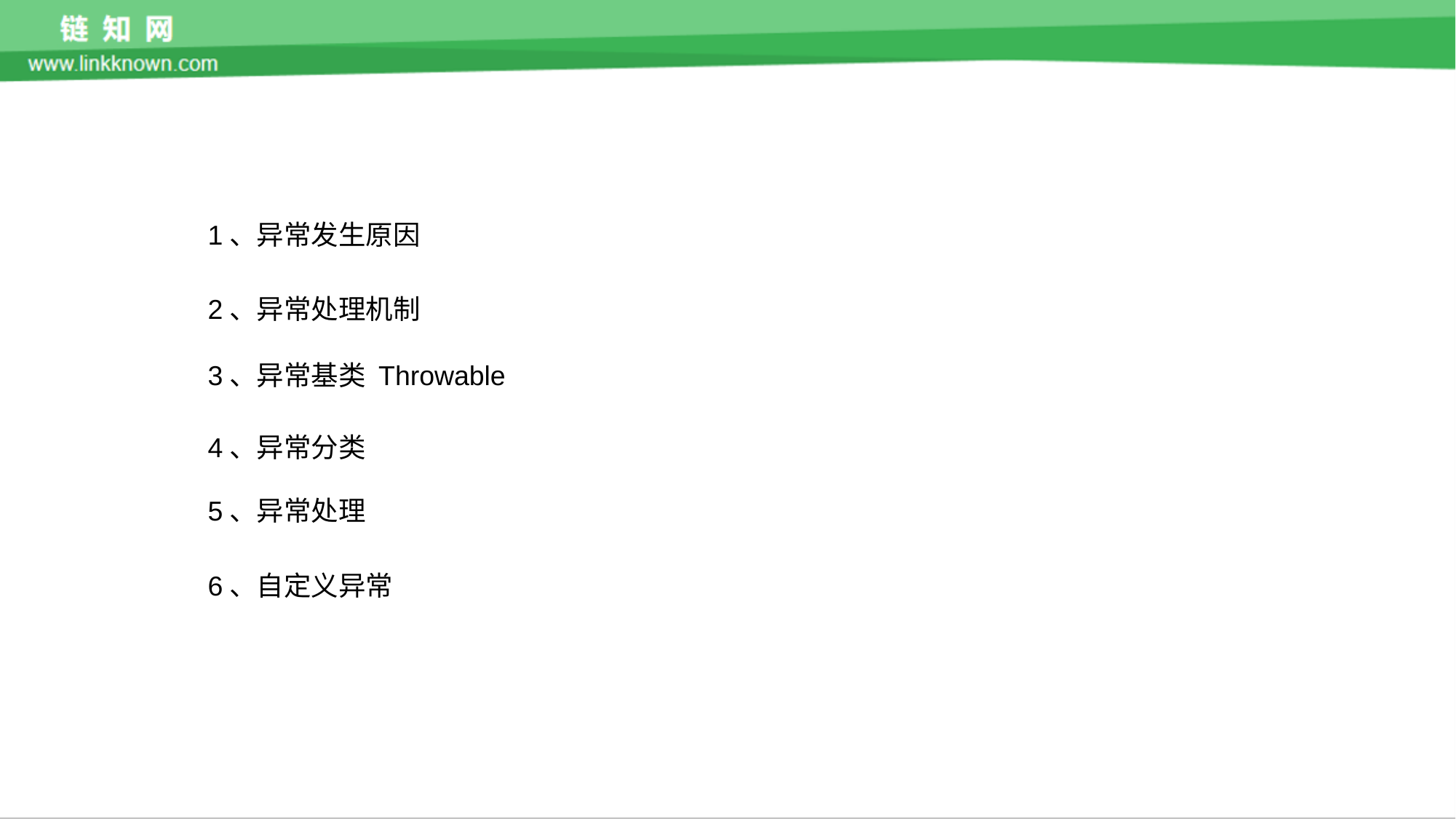

1、异常发生原因
2、异常处理机制
3、异常基类 Throwable
4、异常分类
5、异常处理
6、自定义异常